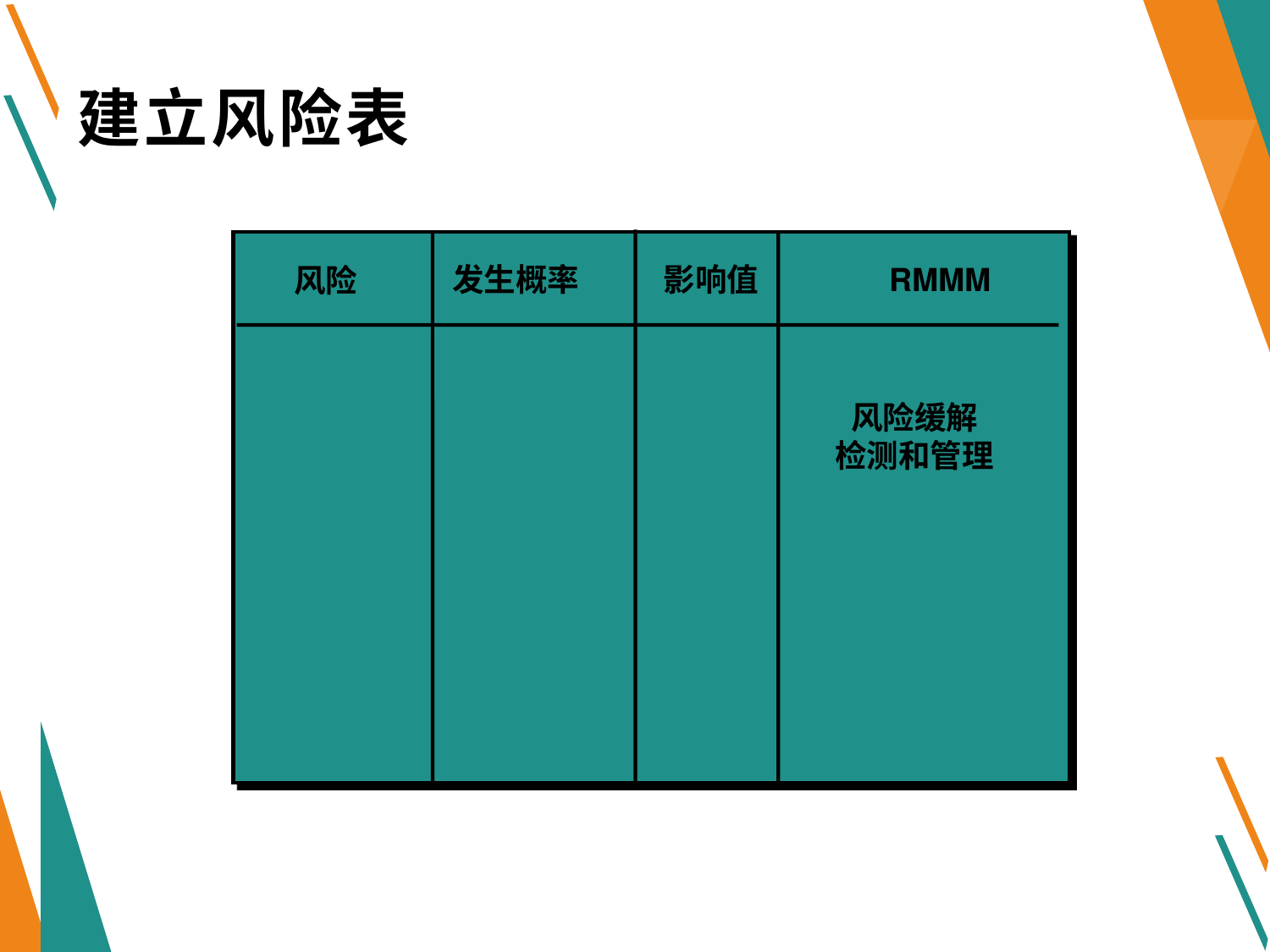

# 建立风险表

发生概率
影响值
RMMM
风险

风险缓解
检测和管理
10